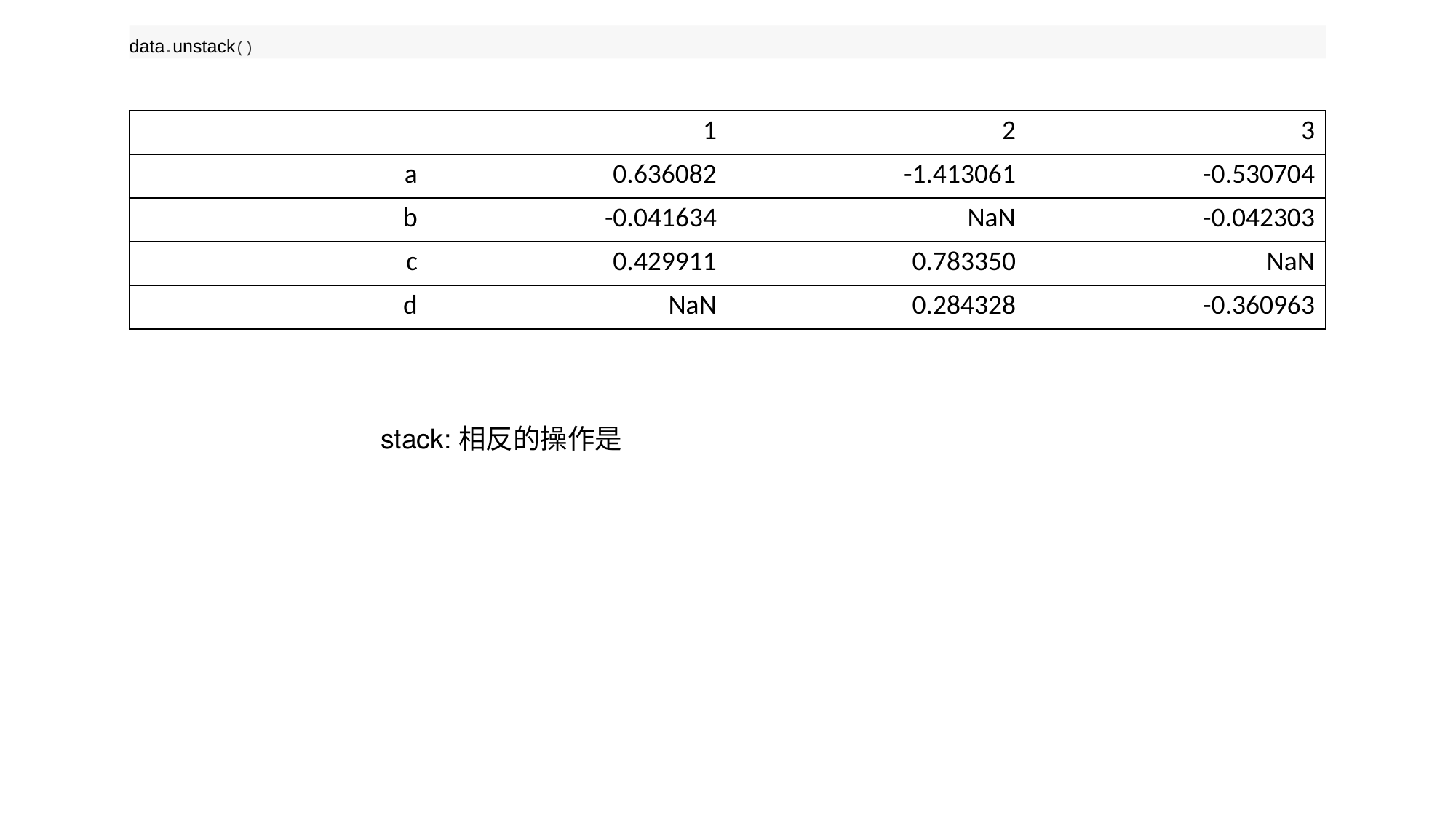

data.unstack()
|  | 1 | 2 | 3 |
| --- | --- | --- | --- |
| a | 0.636082 | -1.413061 | -0.530704 |
| b | -0.041634 | NaN | -0.042303 |
| c | 0.429911 | 0.783350 | NaN |
| d | NaN | 0.284328 | -0.360963 |
stack:相反的操作是